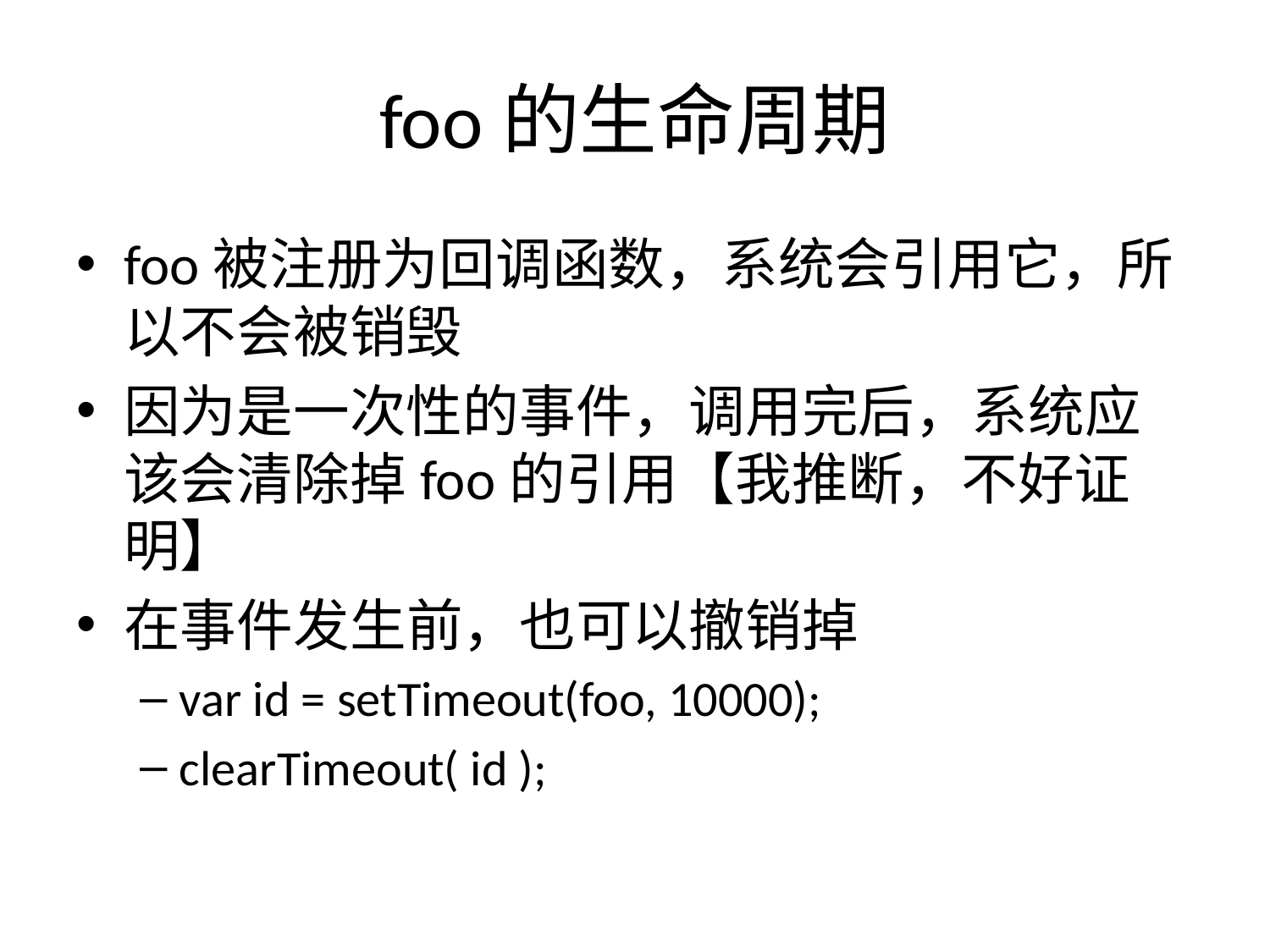

# foo的生命周期
foo被注册为回调函数，系统会引用它，所以不会被销毁
因为是一次性的事件，调用完后，系统应该会清除掉foo的引用【我推断，不好证明】
在事件发生前，也可以撤销掉
var id = setTimeout(foo, 10000);
clearTimeout( id );